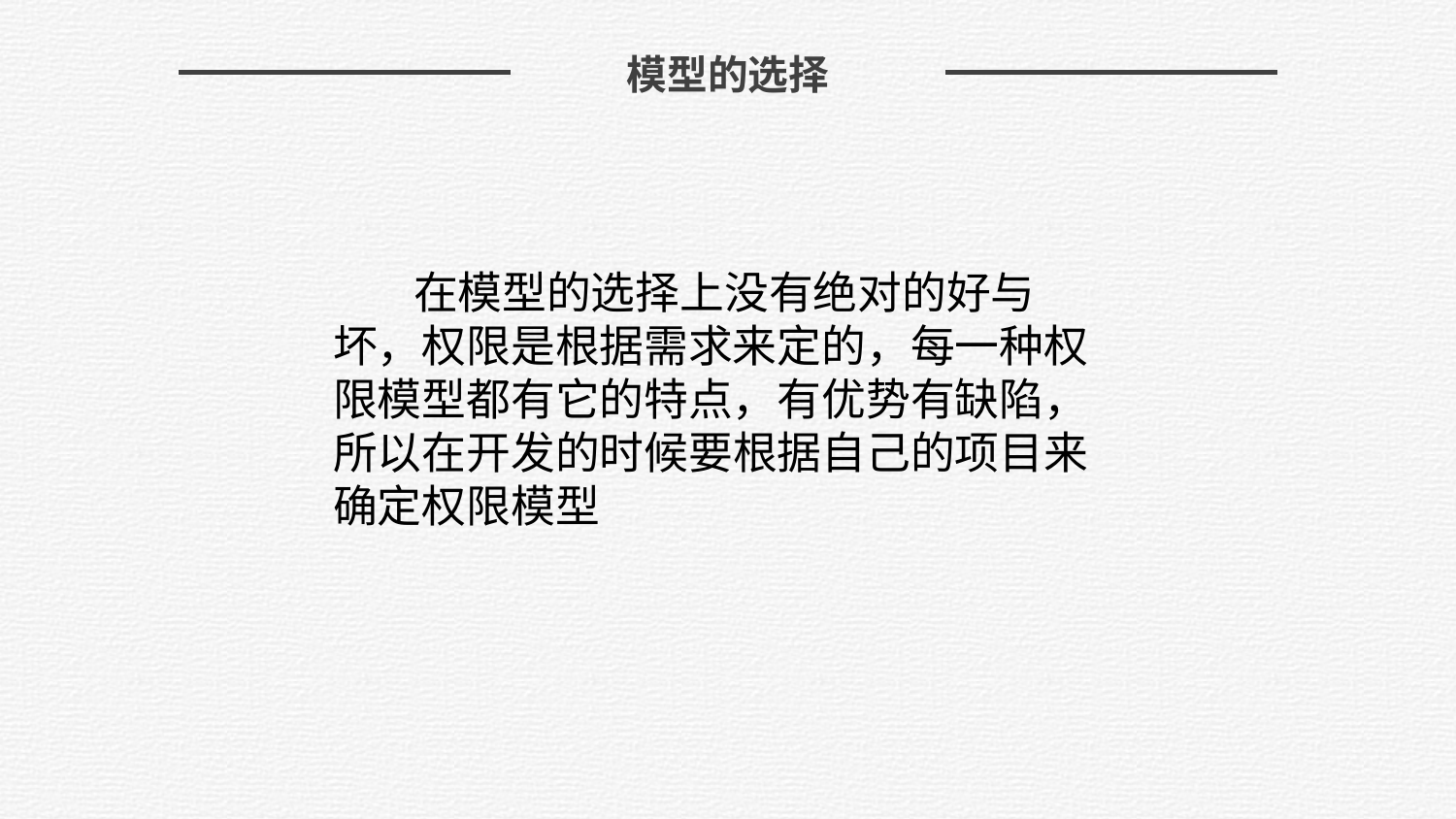

模型的选择
       在模型的选择上没有绝对的好与坏，权限是根据需求来定的，每一种权限模型都有它的特点，有优势有缺陷，所以在开发的时候要根据自己的项目来确定权限模型